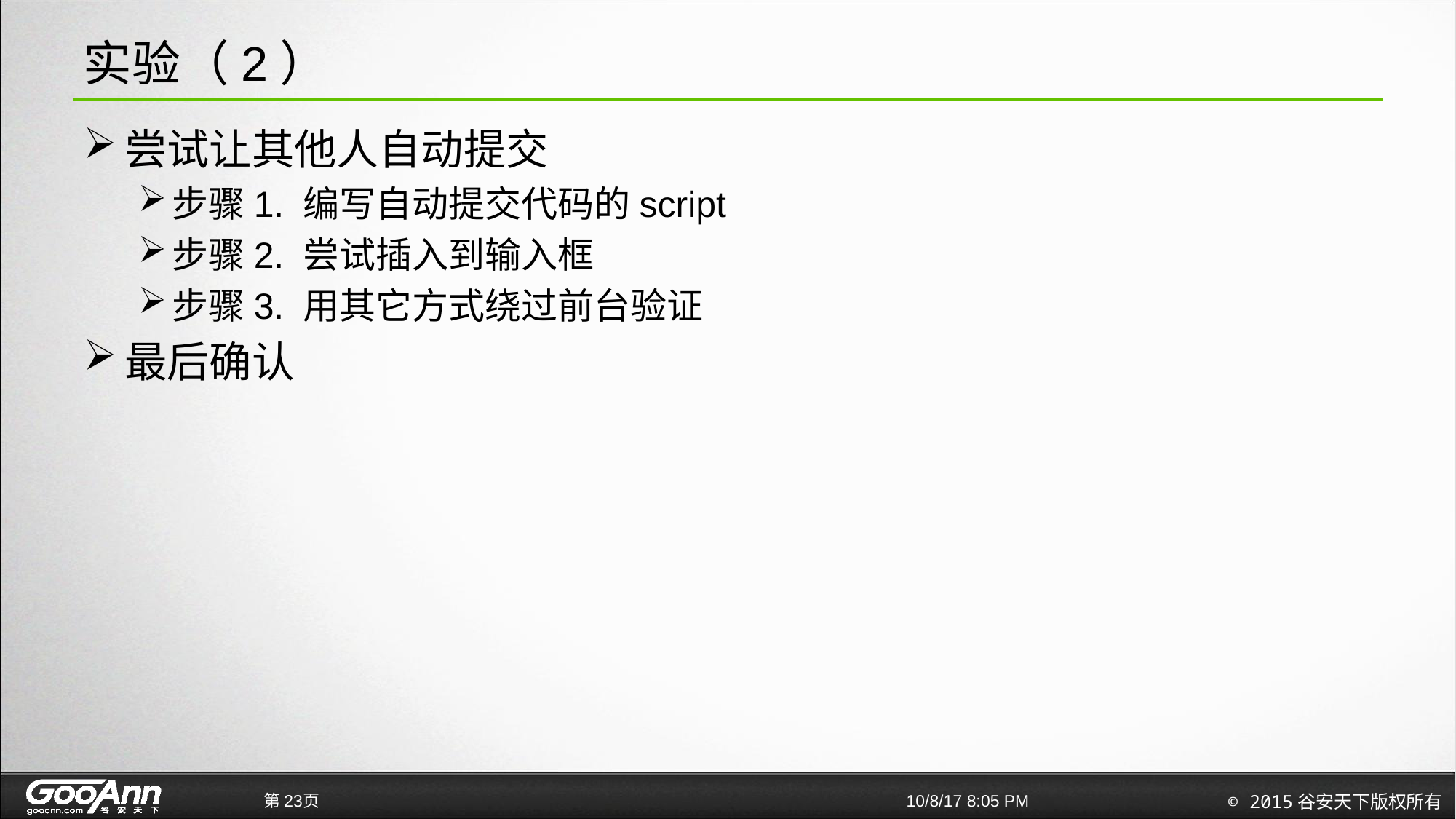

# 实验（2）
尝试让其他人自动提交
步骤1. 编写自动提交代码的script
步骤2. 尝试插入到输入框
步骤3. 用其它方式绕过前台验证
最后确认